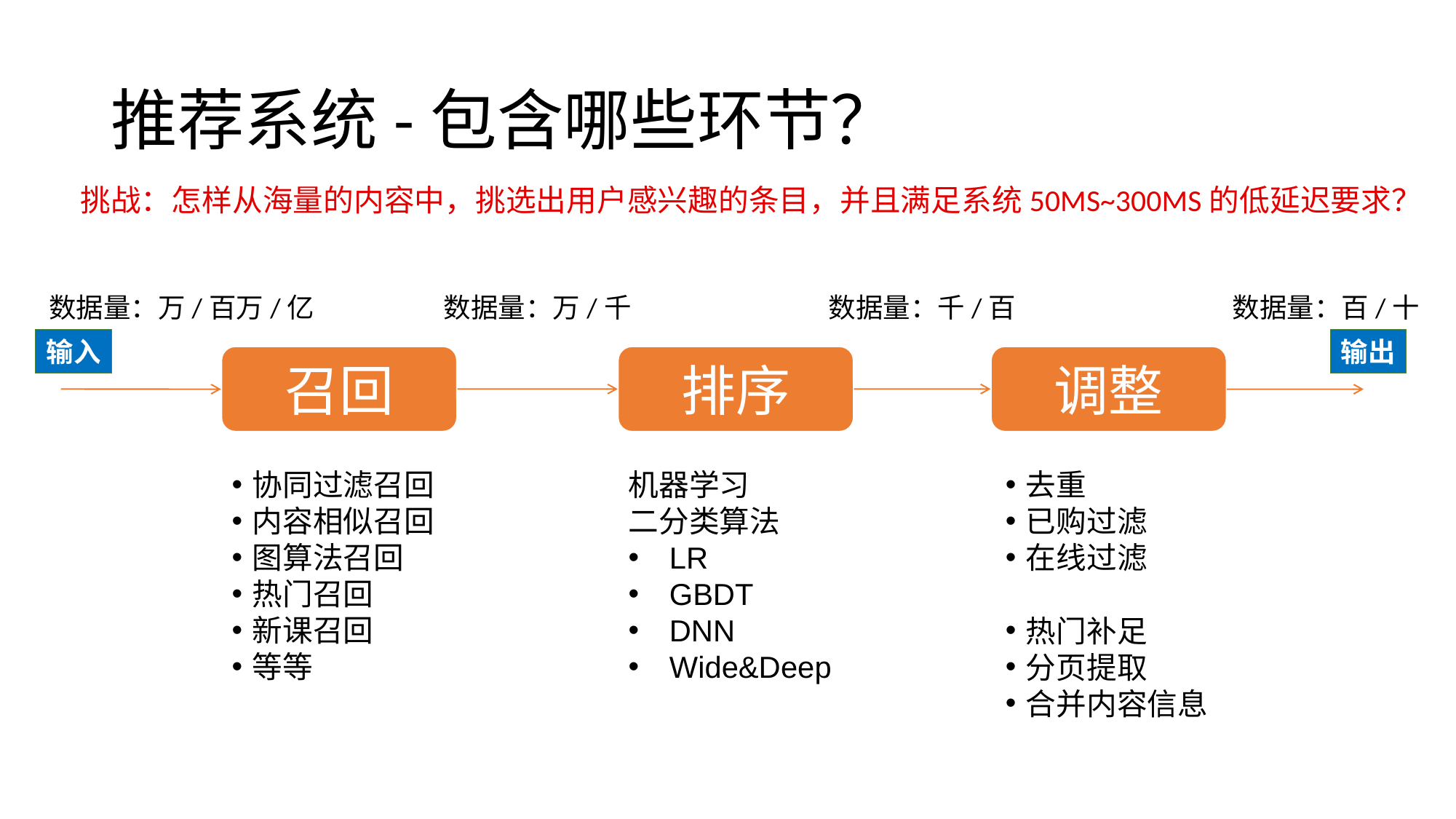

# 推荐系统-包含哪些环节？
挑战：怎样从海量的内容中，挑选出用户感兴趣的条目，并且满足系统50MS~300MS的低延迟要求？
数据量：万/百万/亿
数据量：万/千
数据量：千/百
数据量：百/十
输入
输出
召回
调整
排序
协同过滤召回
内容相似召回
图算法召回
热门召回
新课召回
等等
机器学习
二分类算法
LR
GBDT
DNN
Wide&Deep
去重
已购过滤
在线过滤

热门补足
分页提取
合并内容信息